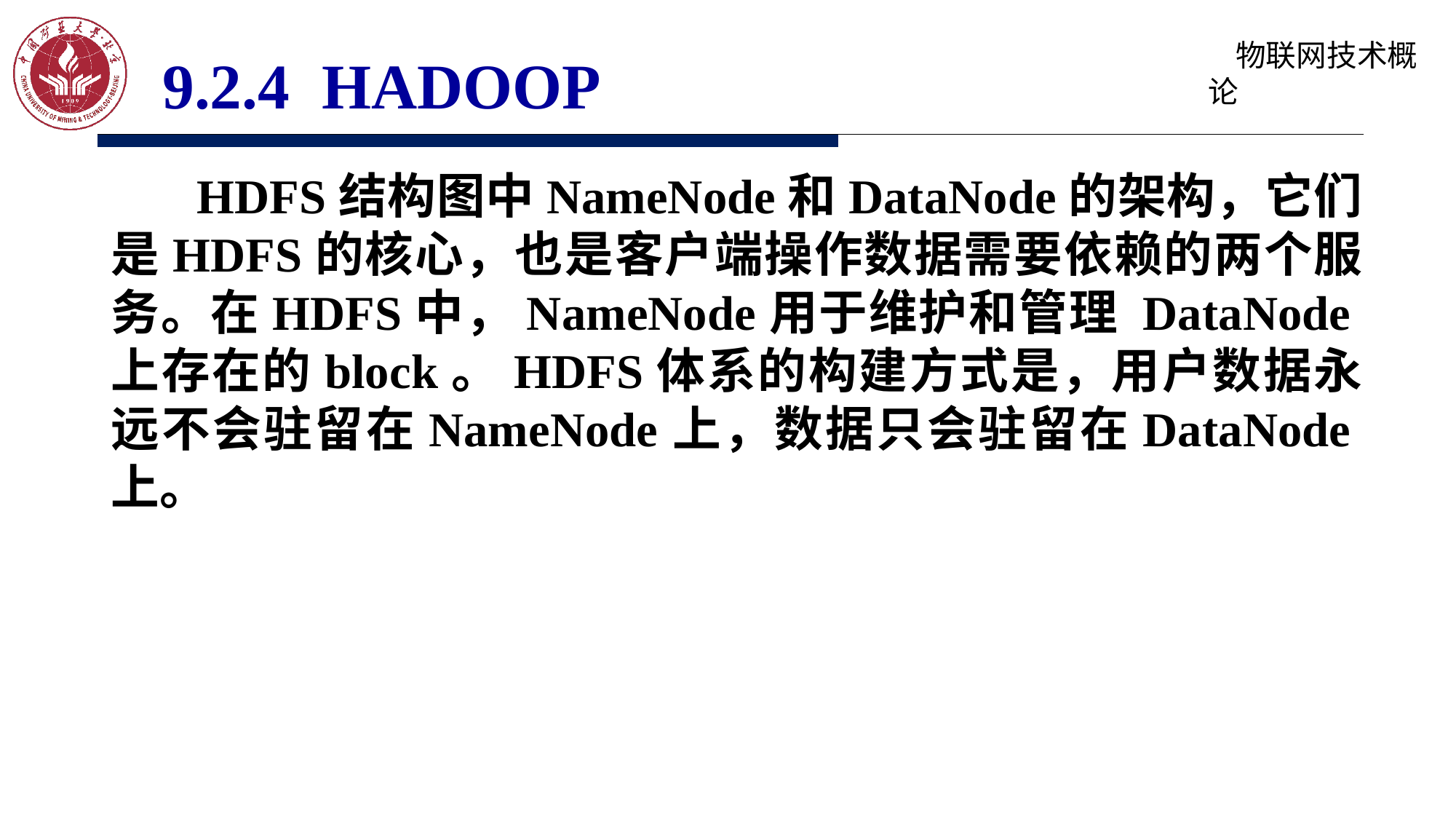

9.2.4  HADOOP
HDFS结构图中NameNode和DataNode的架构，它们是HDFS的核心，也是客户端操作数据需要依赖的两个服务。在HDFS中，NameNode用于维护和管理 DataNode上存在的block。HDFS体系的构建方式是，用户数据永远不会驻留在NameNode上，数据只会驻留在DataNode上。